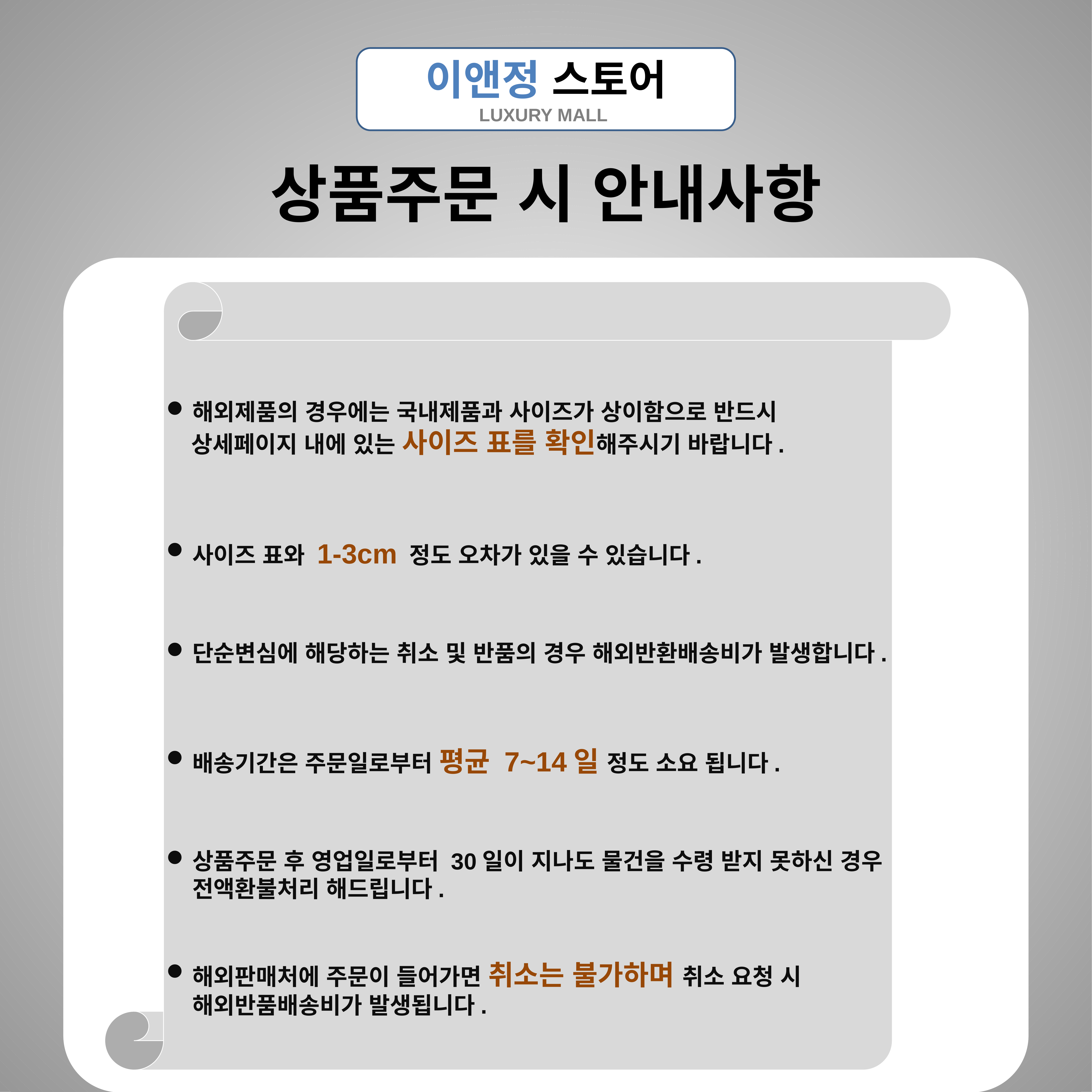

왜 구매대행은 이앤정 스토어가 안전한가요?

이앤정스토어도 얼마든지 저가의 제품을 싸게 판매할 수 있습니다.
하지만 한번 입고 버리는 물건이 아니기에,
좋은 품질의 퀄리티와 원단, 색상 등을 꼼꼼히 따져
엄선한 해외 거래처를 선정하여 직접 구매해본 뒤 지속적인 오더를 진행하고 있습니다.

또한, 대다수의 구매대행업체들은 “제품의 품질불량, 하자 등”에 관한 사항에 대하여
책임을 해외판매자에게 돌리는 경우가 많습니다.
그러나 저희 업체는 제품에 하자가 있을 시에는 “전자상거래법 및 공정거래위원회 약관”을 준수하여 공정하게 업무처리 해드립니다.

이앤정 스토어를 믿고 구매해주시는 고객님들께 브랜드 이상의 품격있는 퀄리티로 보답하겠습니다.
이앤정 스토어
LUXURY MALL
상품주문 시 안내사항

해외제품의 경우에는 국내제품과 사이즈가 상이함으로 반드시
   상세페이지 내에 있는 사이즈 표를 확인해주시기 바랍니다.

사이즈 표와 1-3cm 정도 오차가 있을 수 있습니다.

단순변심에 해당하는 취소 및 반품의 경우 해외반환배송비가 발생합니다.

배송기간은 주문일로부터 평균 7~14일 정도 소요 됩니다.

상품주문 후 영업일로부터 30일이 지나도 물건을 수령 받지 못하신 경우 전액환불처리 해드립니다.

해외판매처에 주문이 들어가면 취소는 불가하며 취소 요청 시 해외반품배송비가 발생됩니다.